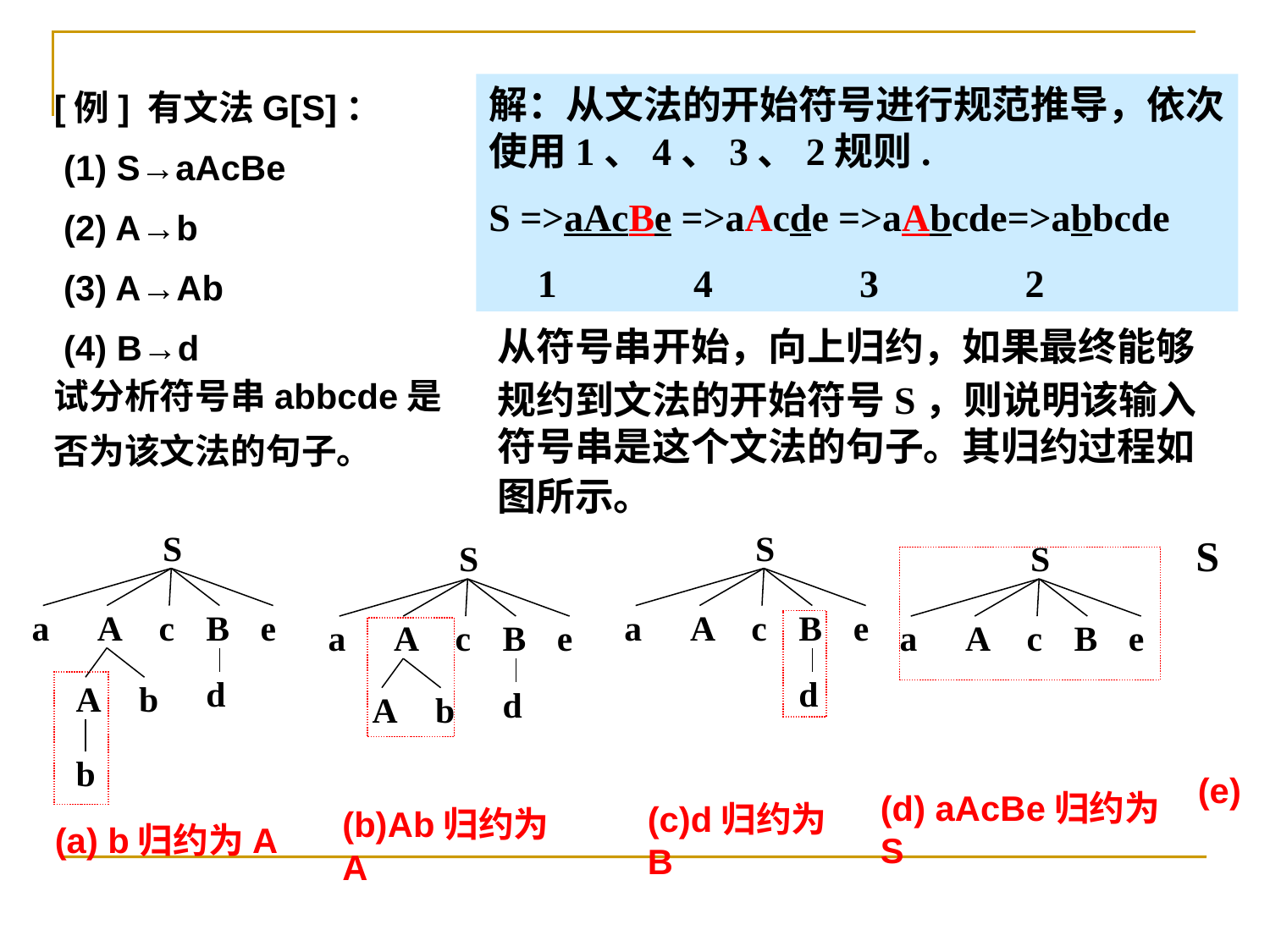

解：从文法的开始符号进行规范推导，依次使用1、4、3、2规则.
S =>aAcBe =>aAcde =>aAbcde=>abbcde
     1	        4	            3               2
[例] 有文法G[S]：
 (1) S→aAcBe
 (2) A→b
 (3) A→Ab
 (4) B→d
试分析符号串abbcde是
否为该文法的句子。
从符号串开始，向上归约，如果最终能够
规约到文法的开始符号S，则说明该输入符号串是这个文法的句子。其归约过程如图所示。
S
a
A
c
B
e

d
A
 b
b
(a) b归约为A
S
a
A
c
B
e

d
(c)d归约为B
S
(e)
S
a
A
c
B
e

d
A
 b
(b)Ab归约为A
S

a
A
c
B
e
(d) aAcBe归约为S
13